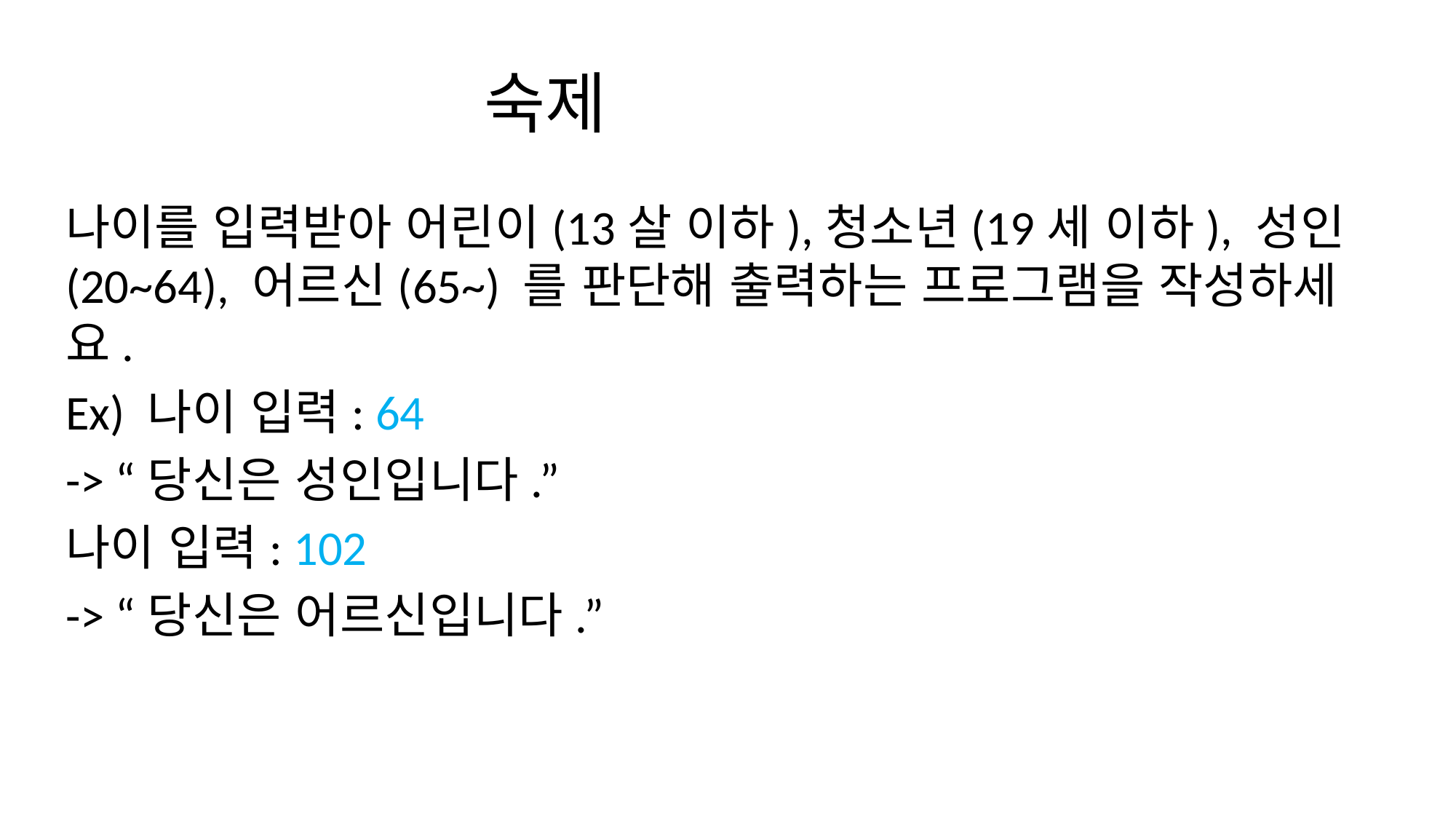

# 숙제
나이를 입력받아 어린이(13살 이하),청소년(19세 이하), 성인(20~64), 어르신(65~) 를 판단해 출력하는 프로그램을 작성하세요.
Ex) 나이 입력: 64
-> “당신은 성인입니다.”
나이 입력: 102
-> “당신은 어르신입니다.”